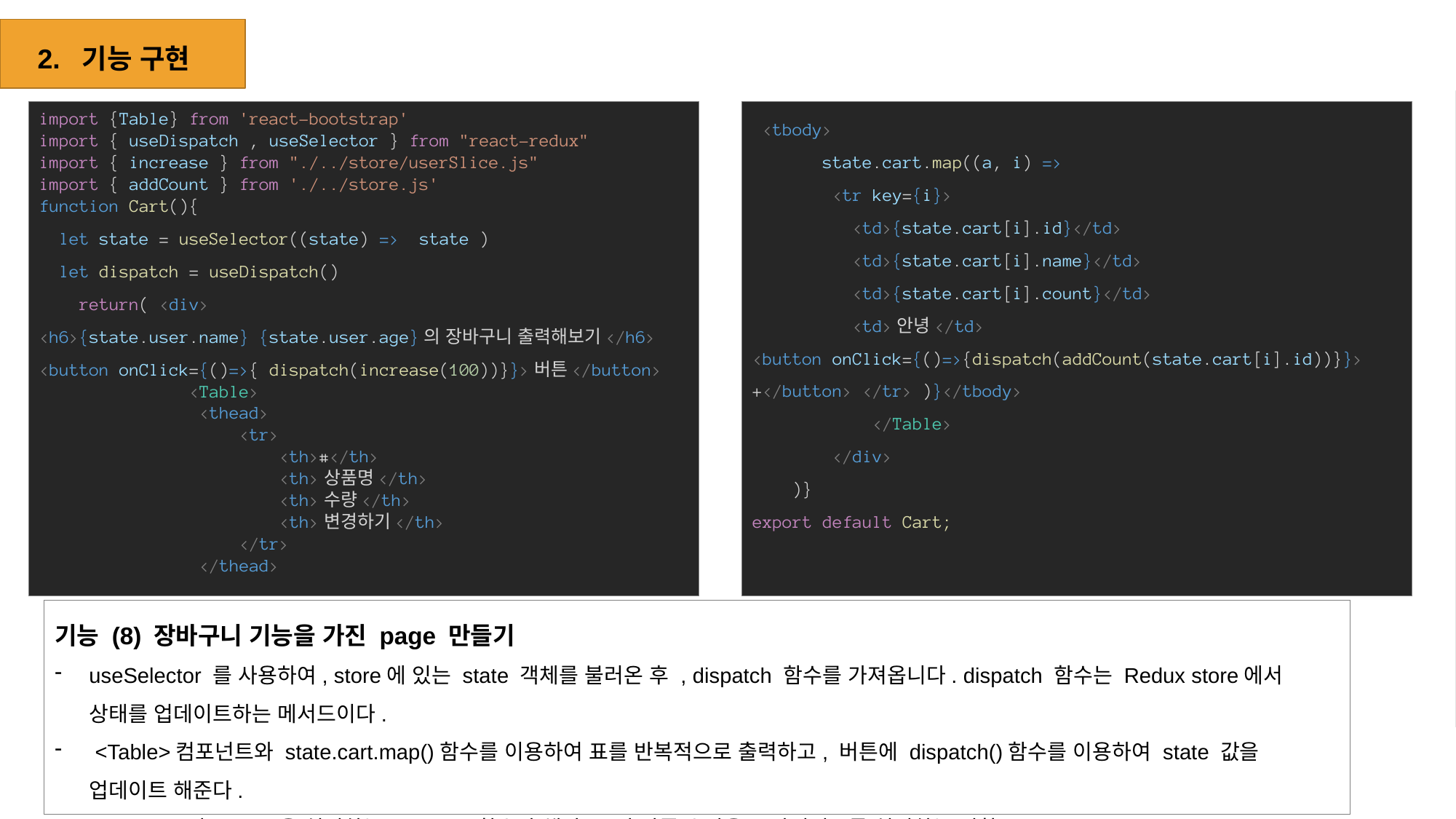

2.  기능 구현
import {Table} from 'react-bootstrap'
import { useDispatch , useSelector } from "react-redux"
import { increase } from "./../store/userSlice.js"
import { addCount } from './../store.js'
function Cart(){
  let state = useSelector((state) =>  state )
  let dispatch = useDispatch()
    return( <div>
<h6>{state.user.name} {state.user.age}의 장바구니 출력해보기</h6>
<button onClick={()=>{ dispatch(increase(100))}}>버튼</button>
               <Table>
                <thead>
                    <tr>
                        <th>#</th>
                        <th>상품명</th>
                        <th>수량</th>
                        <th>변경하기</th>
                    </tr>
                </thead>
 <tbody>
       state.cart.map((a, i) =>
        <tr key={i}>
          <td>{state.cart[i].id}</td>
          <td>{state.cart[i].name}</td>
          <td>{state.cart[i].count}</td>
          <td>안녕</td>
<button onClick={()=>{dispatch(addCount(state.cart[i].id))}}>
+</button> </tr> )}</tbody>
            </Table>
        </div>
    )}
export default Cart;

기능 (8) 장바구니 기능을 가진 page 만들기
useSelector 를 사용하여, store에 있는 state 객체를 불러온 후 , dispatch 함수를 가져옵니다. dispatch 함수는 Redux store에서 상태를 업데이트하는 메서드이다.
 <Table>컴포넌트와 state.cart.map()함수를 이용하여 표를 반복적으로 출력하고, 버튼에 dispatch()함수를 이용하여 state 값을 업데이트 해준다.
addCount의 action을 처리하는 reducer 함수가 해당 id의 상품 수량을 증가시키도록 처리하는 역할